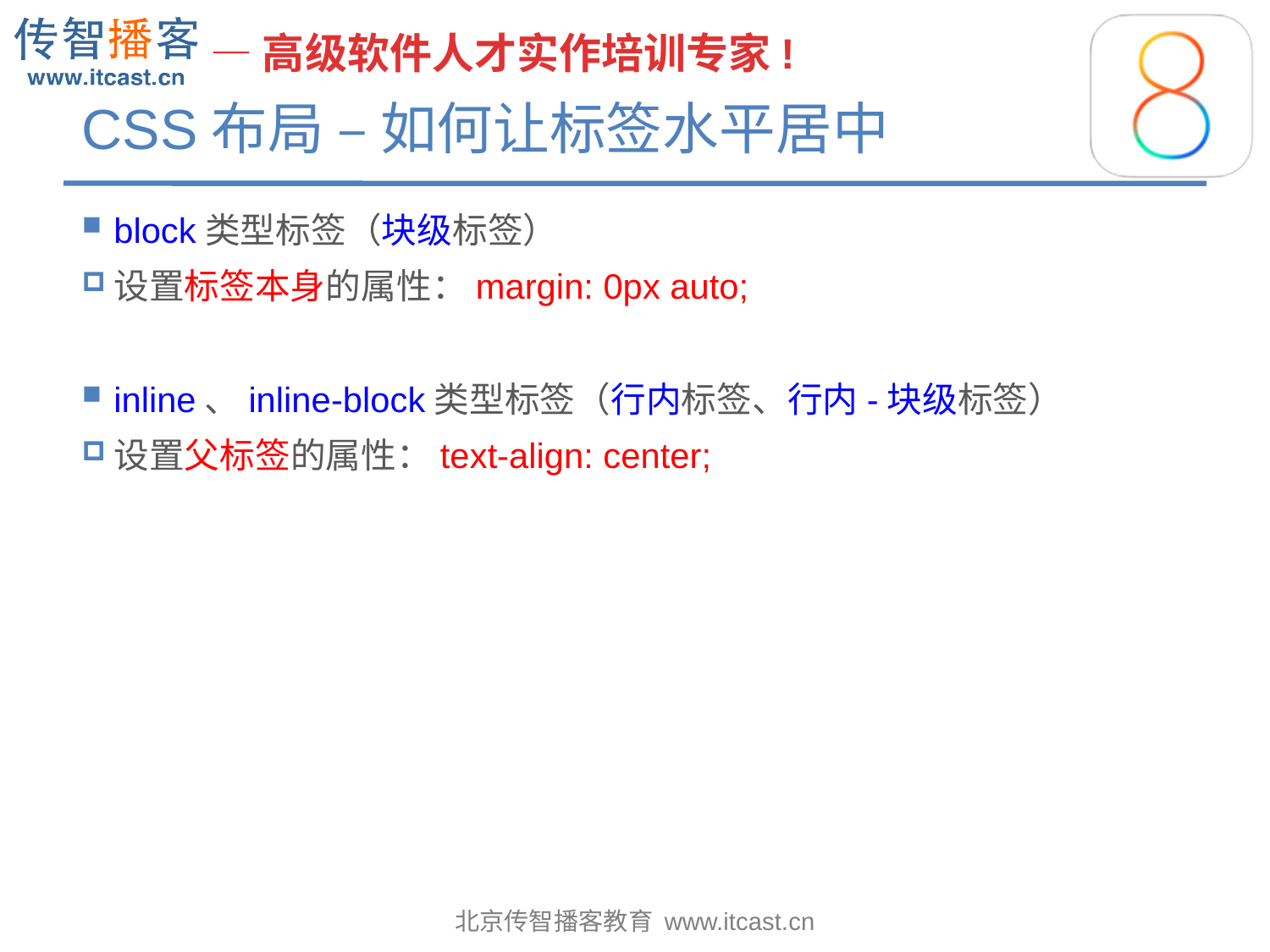

# CSS布局 – 如何让标签水平居中
block类型标签（块级标签）
设置标签本身的属性：margin: 0px auto;

inline、inline-block类型标签（行内标签、行内-块级标签）
设置父标签的属性：text-align: center;